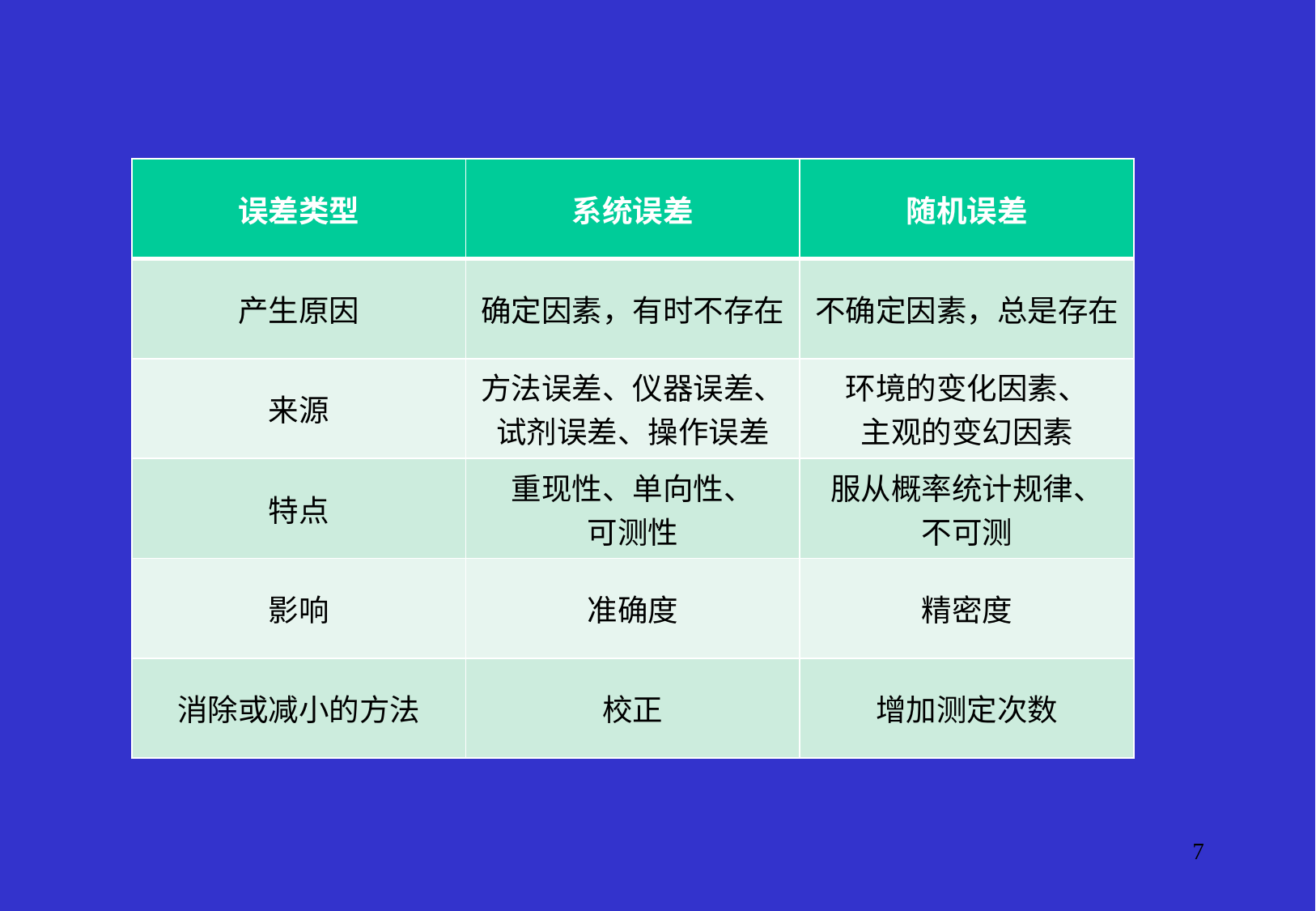

| 误差类型 | 系统误差 | 随机误差 |
| --- | --- | --- |
| 产生原因 | 确定因素，有时不存在 | 不确定因素，总是存在 |
| 来源 | 方法误差、仪器误差、试剂误差、操作误差 | 环境的变化因素、 主观的变幻因素 |
| 特点 | 重现性、单向性、 可测性 | 服从概率统计规律、 不可测 |
| 影响 | 准确度 | 精密度 |
| 消除或减小的方法 | 校正 | 增加测定次数 |
7